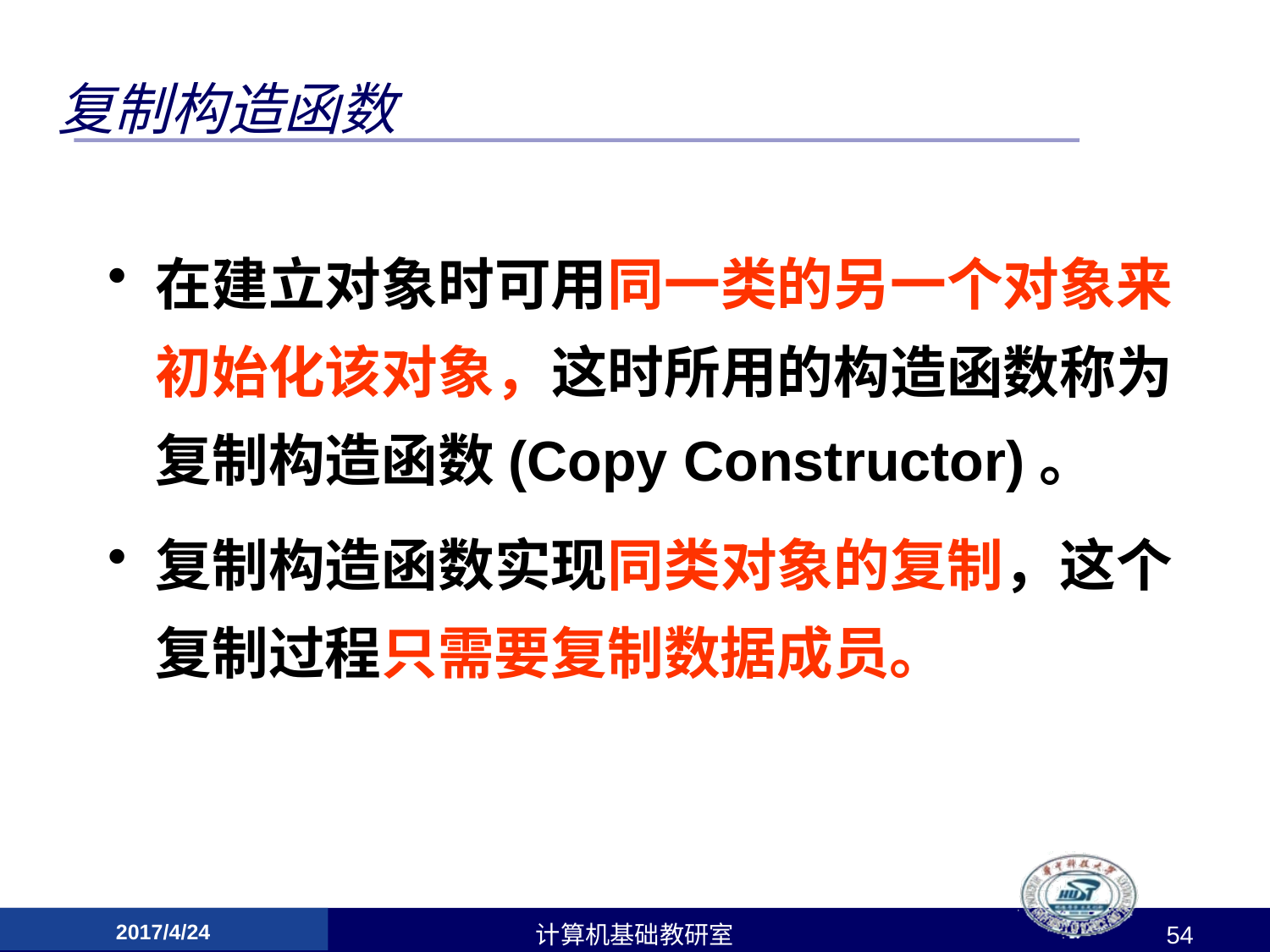

# 复制构造函数
在建立对象时可用同一类的另一个对象来初始化该对象，这时所用的构造函数称为复制构造函数(Copy Constructor)。
复制构造函数实现同类对象的复制，这个复制过程只需要复制数据成员。
2017/4/24
计算机基础教研室
54